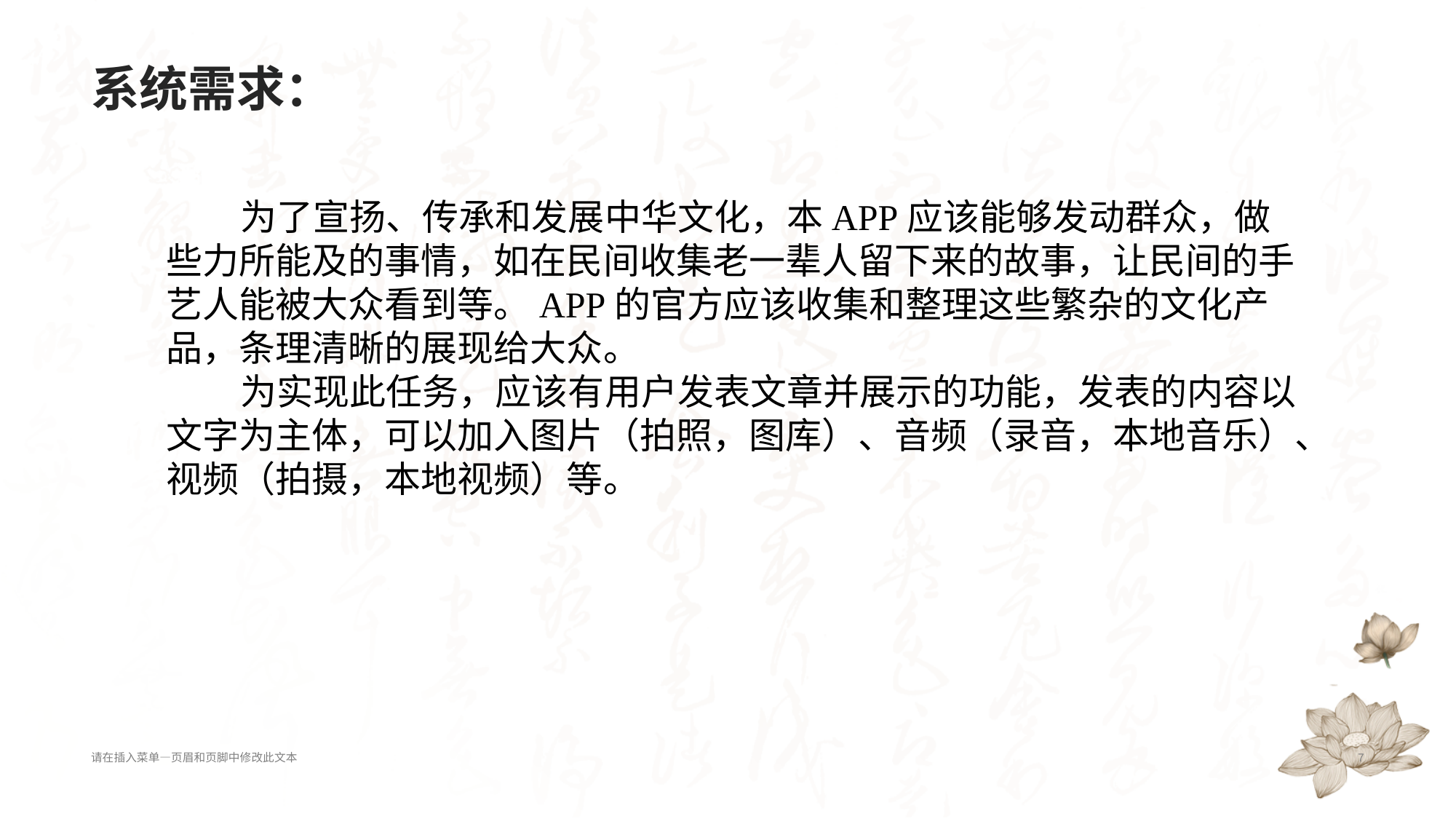

# 系统需求：
        为了宣扬、传承和发展中华文化，本APP应该能够发动群众，做些力所能及的事情，如在民间收集老一辈人留下来的故事，让民间的手艺人能被大众看到等。APP的官方应该收集和整理这些繁杂的文化产品，条理清晰的展现给大众。
        为实现此任务，应该有用户发表文章并展示的功能，发表的内容以文字为主体，可以加入图片（拍照，图库）、音频（录音，本地音乐）、视频（拍摄，本地视频）等。
请在插入菜单—页眉和页脚中修改此文本
7